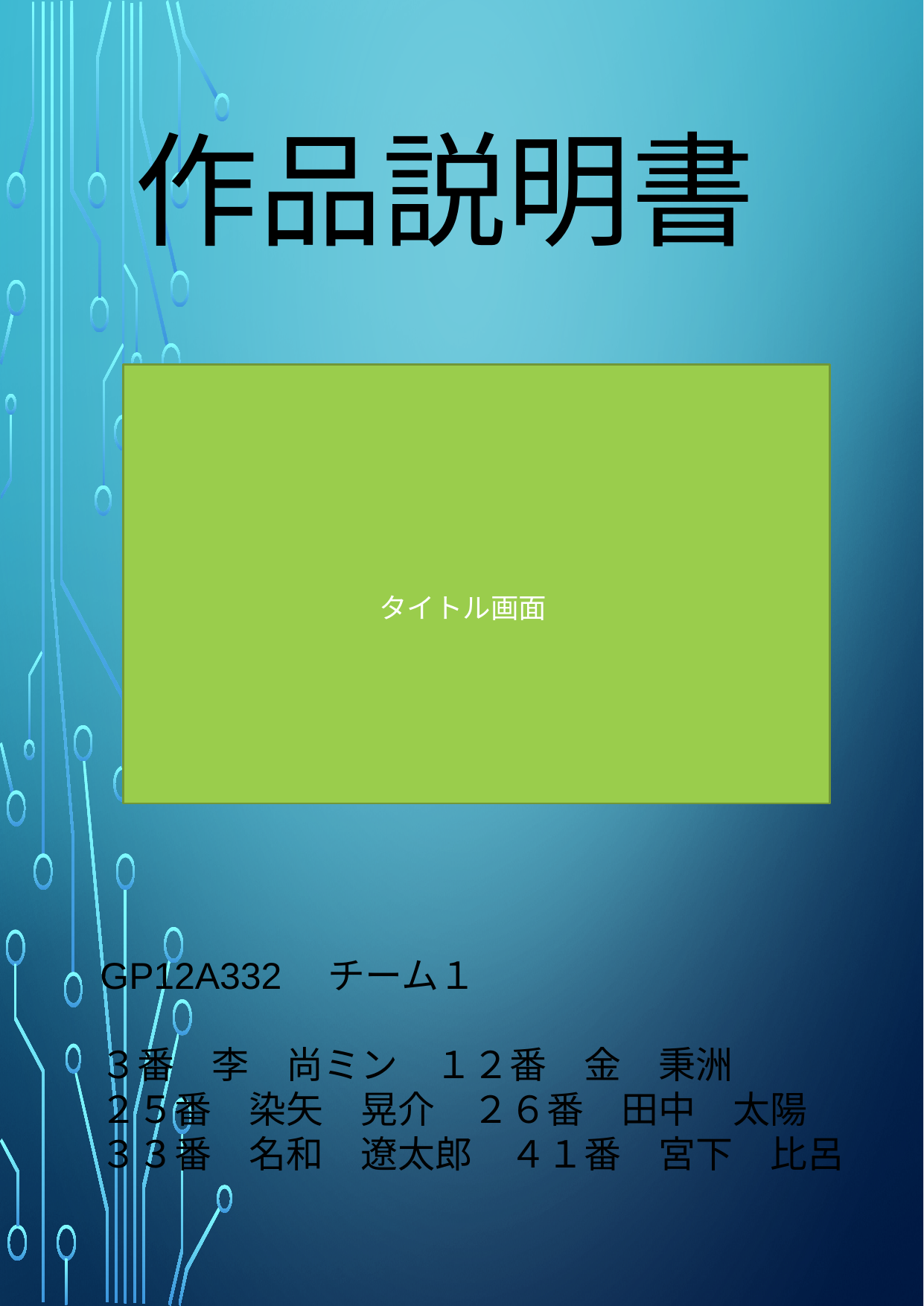

作品説明書

タイトル画面
GP12A332　チーム１

３番　李　尚ミン　１２番　金　秉洲
２５番　染矢　晃介　２６番　田中　太陽
３３番　名和　遼太郎　４１番　宮下　比呂